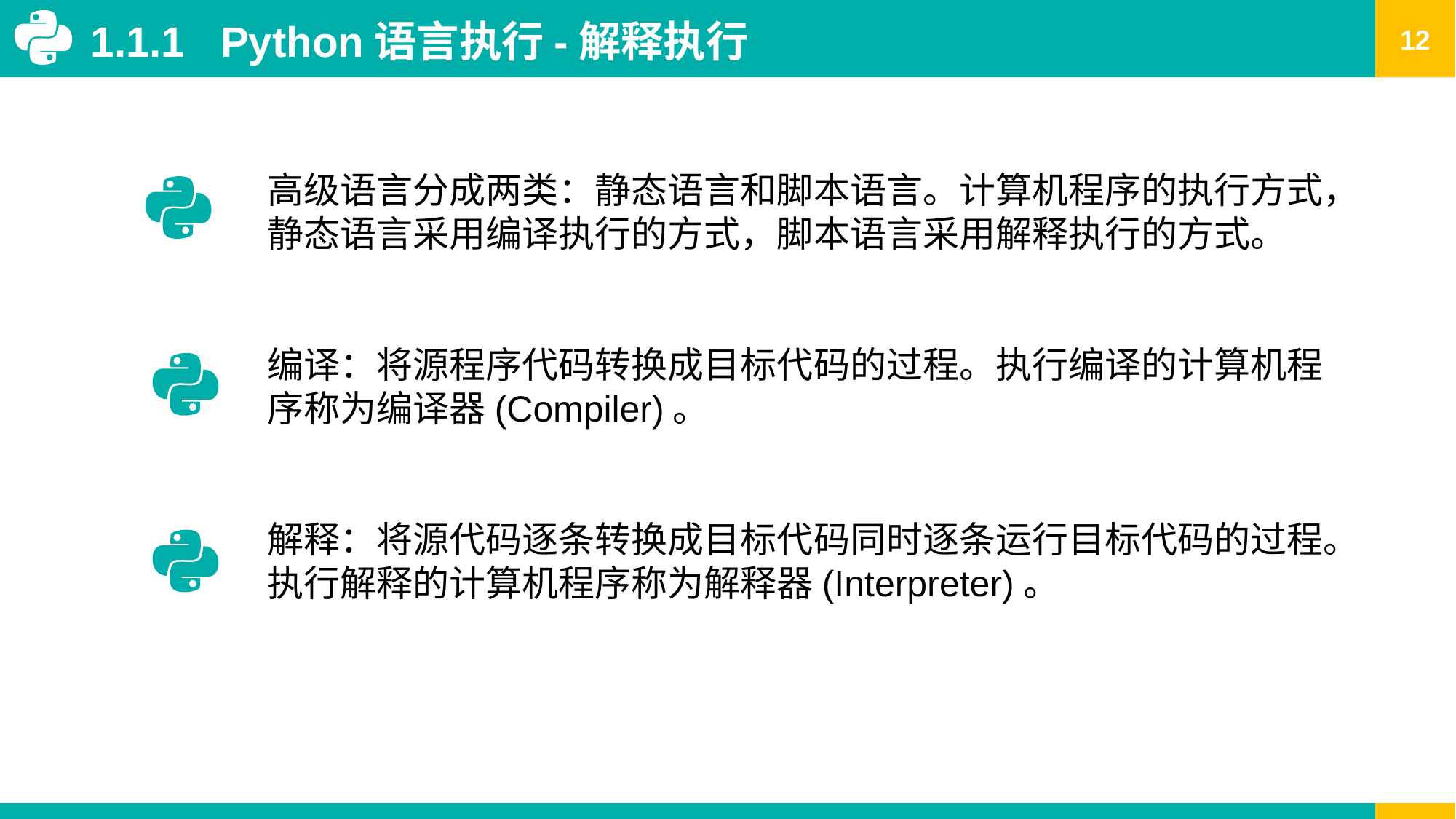

1.1.1   Python语言执行-解释执行
高级语言分成两类：静态语言和脚本语言。计算机程序的执行方式，静态语言采用编译执行的方式，脚本语言采用解释执行的方式。

编译：将源程序代码转换成目标代码的过程。执行编译的计算机程序称为编译器(Compiler)。

解释：将源代码逐条转换成目标代码同时逐条运行目标代码的过程。执行解释的计算机程序称为解释器(Interpreter)。